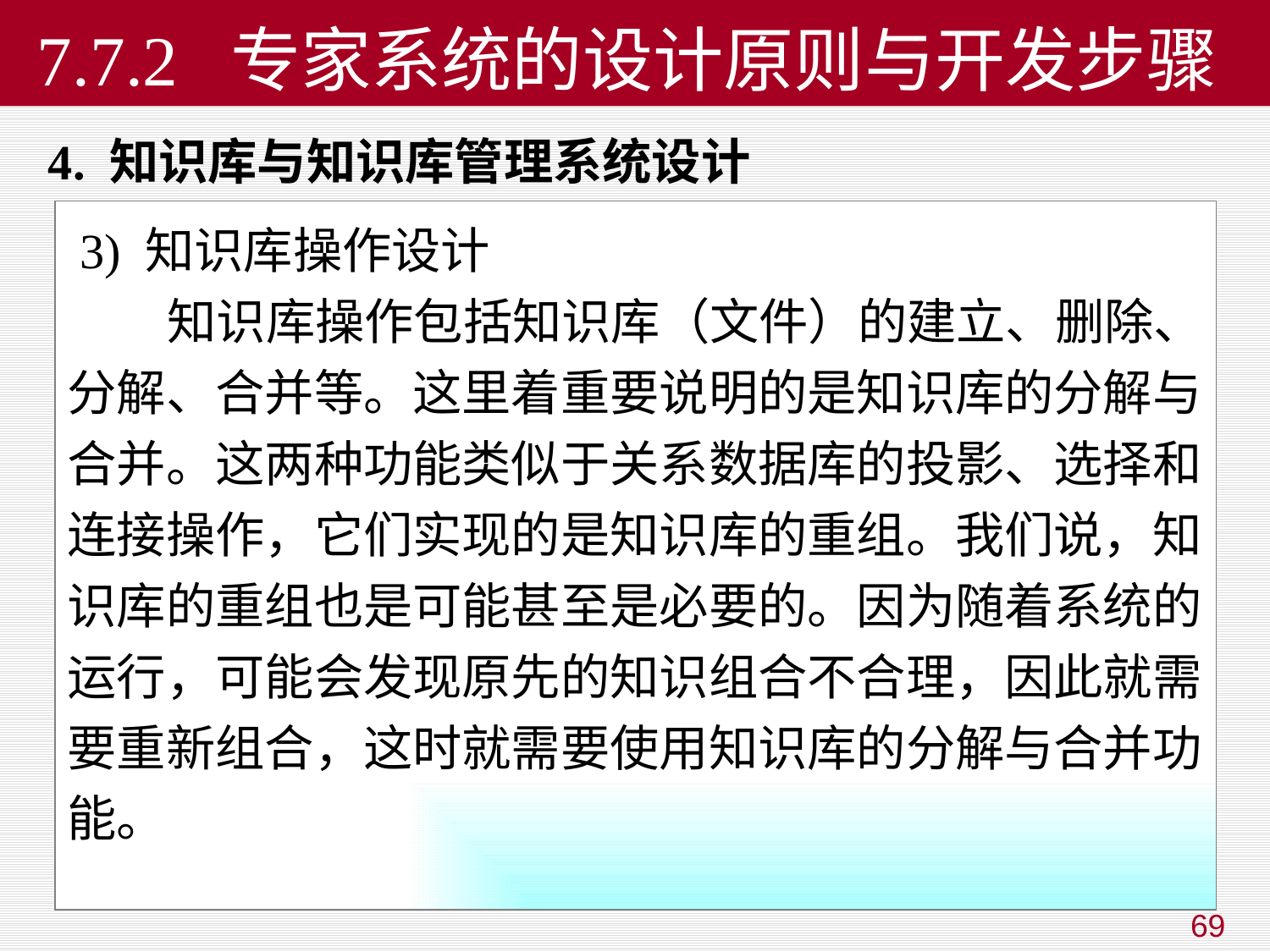

# 7.7.2  专家系统的设计原则与开发步骤
4. 知识库与知识库管理系统设计
 3) 知识库操作设计
        知识库操作包括知识库（文件）的建立、删除、分解、合并等。这里着重要说明的是知识库的分解与合并。这两种功能类似于关系数据库的投影、选择和连接操作，它们实现的是知识库的重组。我们说，知识库的重组也是可能甚至是必要的。因为随着系统的运行，可能会发现原先的知识组合不合理，因此就需要重新组合，这时就需要使用知识库的分解与合并功能。
69